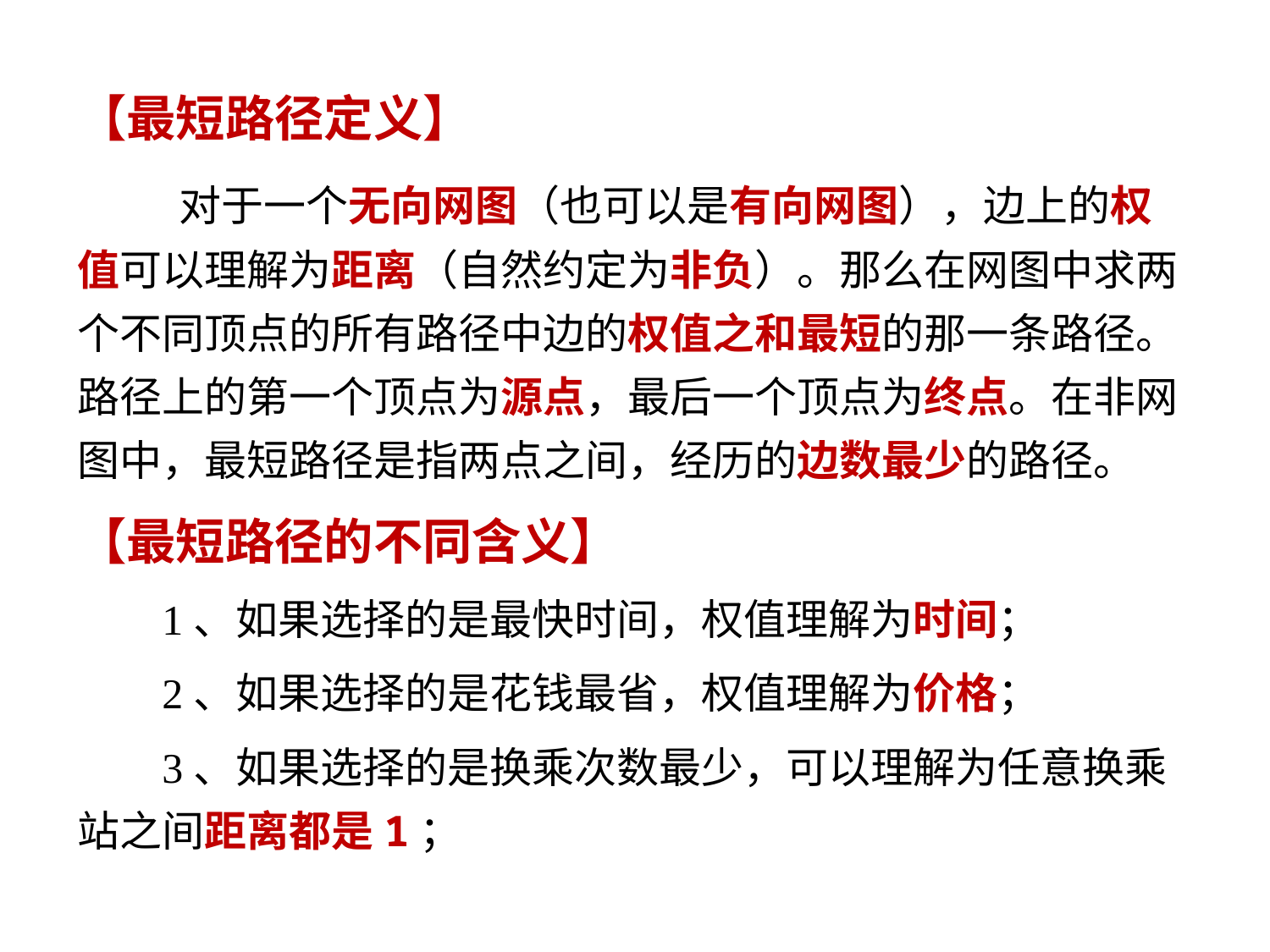

【最短路径定义】
        对于一个无向网图（也可以是有向网图），边上的权值可以理解为距离（自然约定为非负）。那么在网图中求两个不同顶点的所有路径中边的权值之和最短的那一条路径。路径上的第一个顶点为源点，最后一个顶点为终点。在非网图中，最短路径是指两点之间，经历的边数最少的路径。
【最短路径的不同含义】
        1、如果选择的是最快时间，权值理解为时间；
        2、如果选择的是花钱最省，权值理解为价格；
        3、如果选择的是换乘次数最少，可以理解为任意换乘站之间距离都是1；